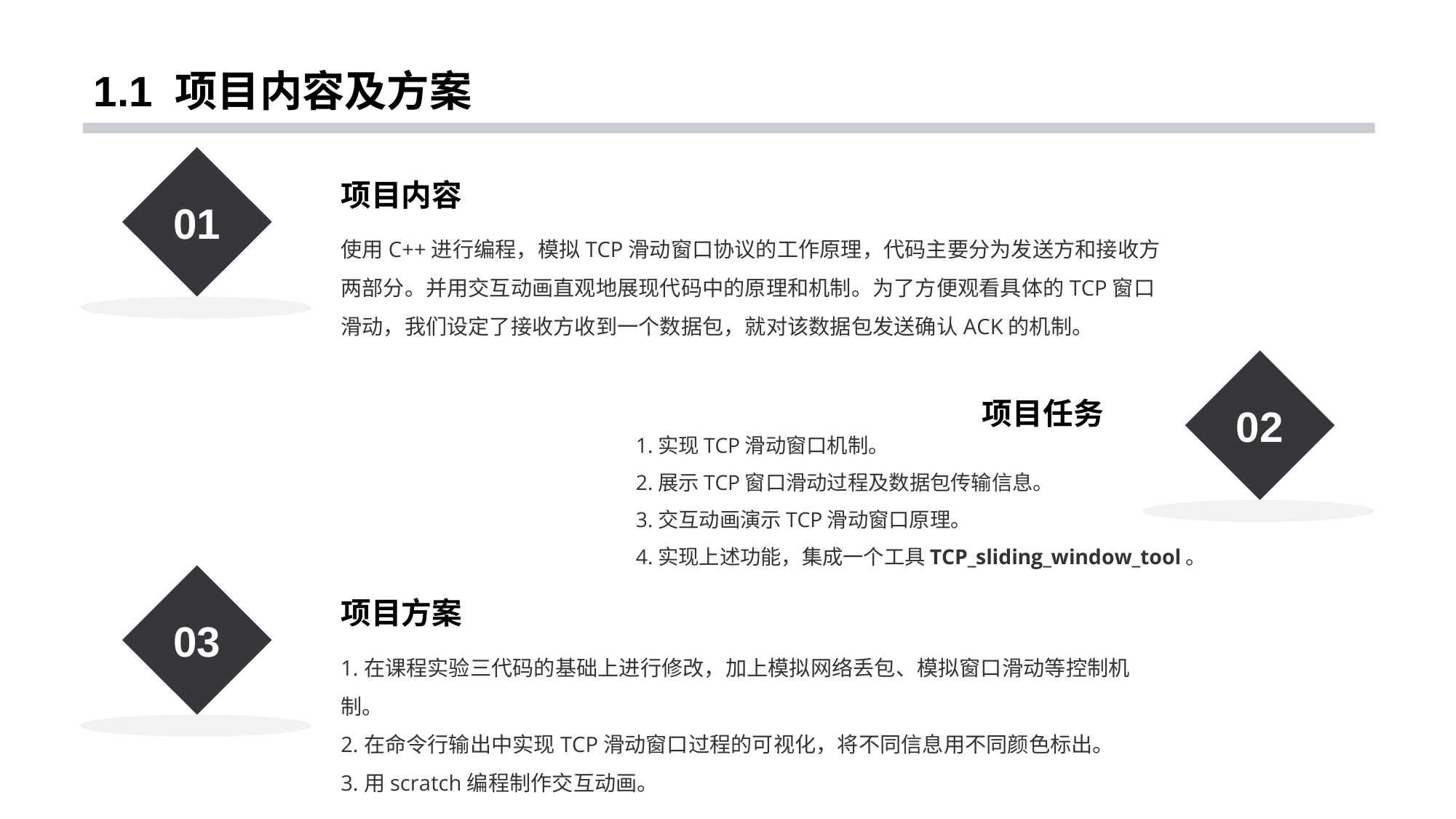

# 1.1 项目内容及方案
01

项目内容
使用C++进行编程，模拟TCP滑动窗口协议的工作原理，代码主要分为发送方和接收方两部分。并用交互动画直观地展现代码中的原理和机制。为了方便观看具体的TCP窗口滑动，我们设定了接收方收到一个数据包，就对该数据包发送确认ACK的机制。
02

项目任务
1.实现TCP滑动窗口机制。
2.展示TCP窗口滑动过程及数据包传输信息。
3.交互动画演示TCP滑动窗口原理。
4.实现上述功能，集成一个工具TCP_sliding_window_tool。

03

项目方案
1.在课程实验三代码的基础上进行修改，加上模拟网络丢包、模拟窗口滑动等控制机制。
2.在命令行输出中实现TCP滑动窗口过程的可视化，将不同信息用不同颜色标出。
3.用scratch编程制作交互动画。